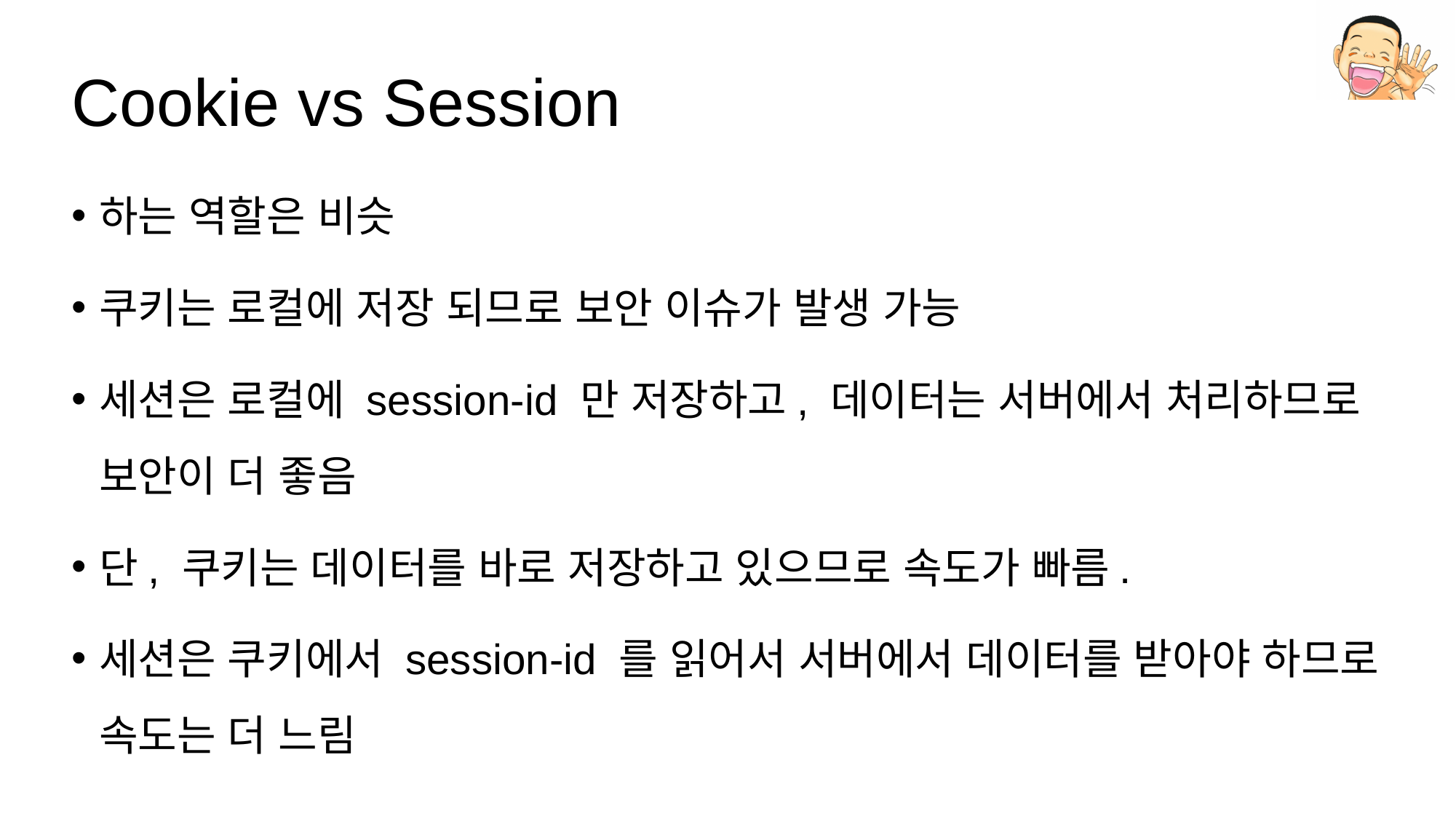

# Cookie vs Session
하는 역할은 비슷
쿠키는 로컬에 저장 되므로 보안 이슈가 발생 가능
세션은 로컬에 session-id 만 저장하고, 데이터는 서버에서 처리하므로 보안이 더 좋음
단, 쿠키는 데이터를 바로 저장하고 있으므로 속도가 빠름.
세션은 쿠키에서 session-id 를 읽어서 서버에서 데이터를 받아야 하므로 속도는 더 느림